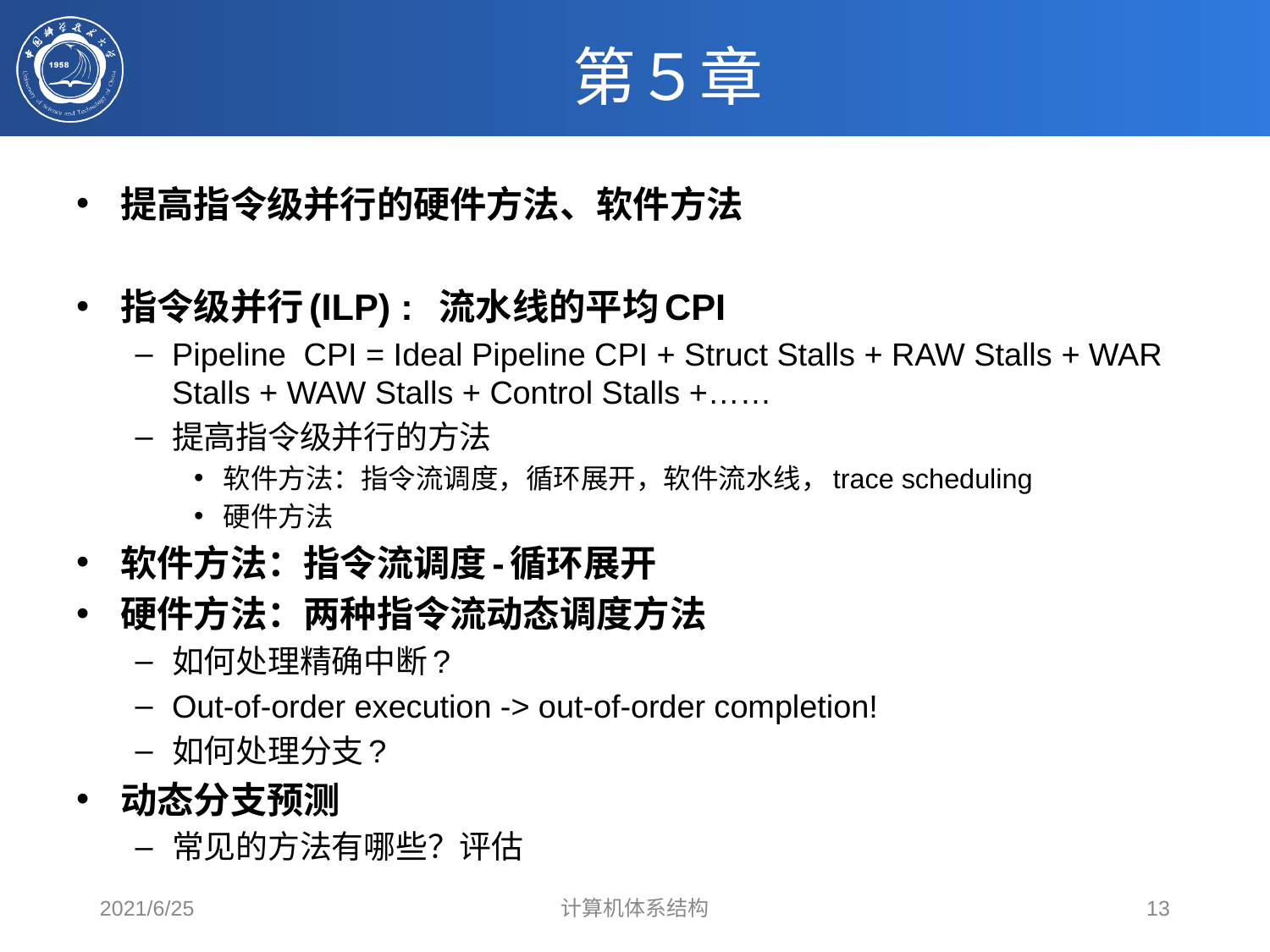

# 第５章
提高指令级并行的硬件方法、软件方法

指令级并行(ILP) :  流水线的平均CPI
Pipeline  CPI = Ideal Pipeline CPI + Struct Stalls + RAW Stalls + WAR Stalls + WAW Stalls + Control Stalls +……
提高指令级并行的方法
软件方法：指令流调度，循环展开，软件流水线，trace scheduling
硬件方法
软件方法：指令流调度-循环展开
硬件方法：两种指令流动态调度方法
如何处理精确中断?
Out-of-order execution -> out-of-order completion!
如何处理分支?
动态分支预测
常见的方法有哪些？评估

2021/6/25
计算机体系结构
13